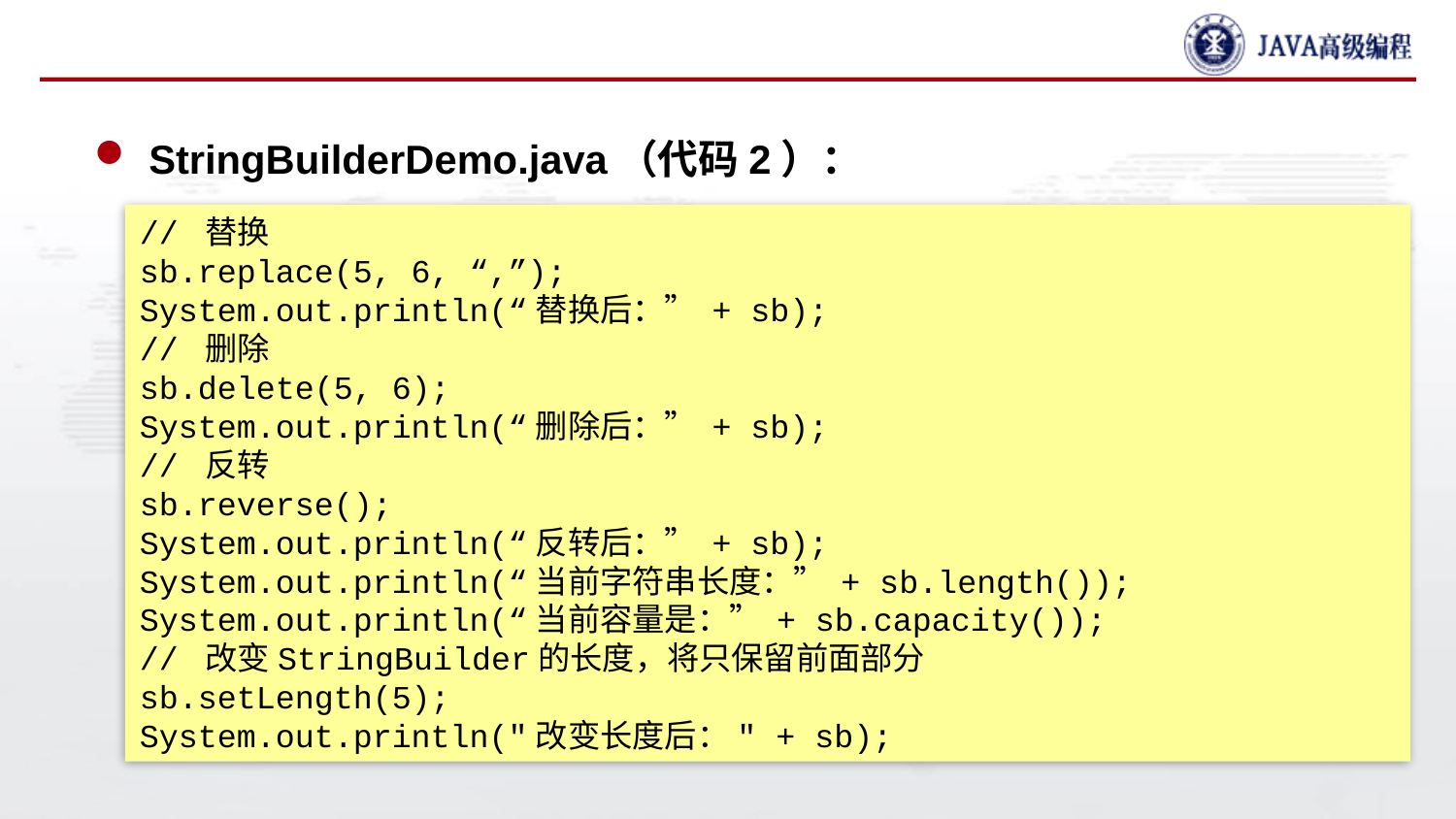

#
StringBuilderDemo.java（代码2）：

// 替换
sb.replace(5, 6, “,”);
System.out.println(“替换后：” + sb);
// 删除
sb.delete(5, 6);
System.out.println(“删除后：” + sb);
// 反转
sb.reverse();
System.out.println(“反转后：” + sb);
System.out.println(“当前字符串长度：” + sb.length());
System.out.println(“当前容量是：” + sb.capacity());
// 改变StringBuilder的长度，将只保留前面部分
sb.setLength(5);
System.out.println("改变长度后：" + sb);